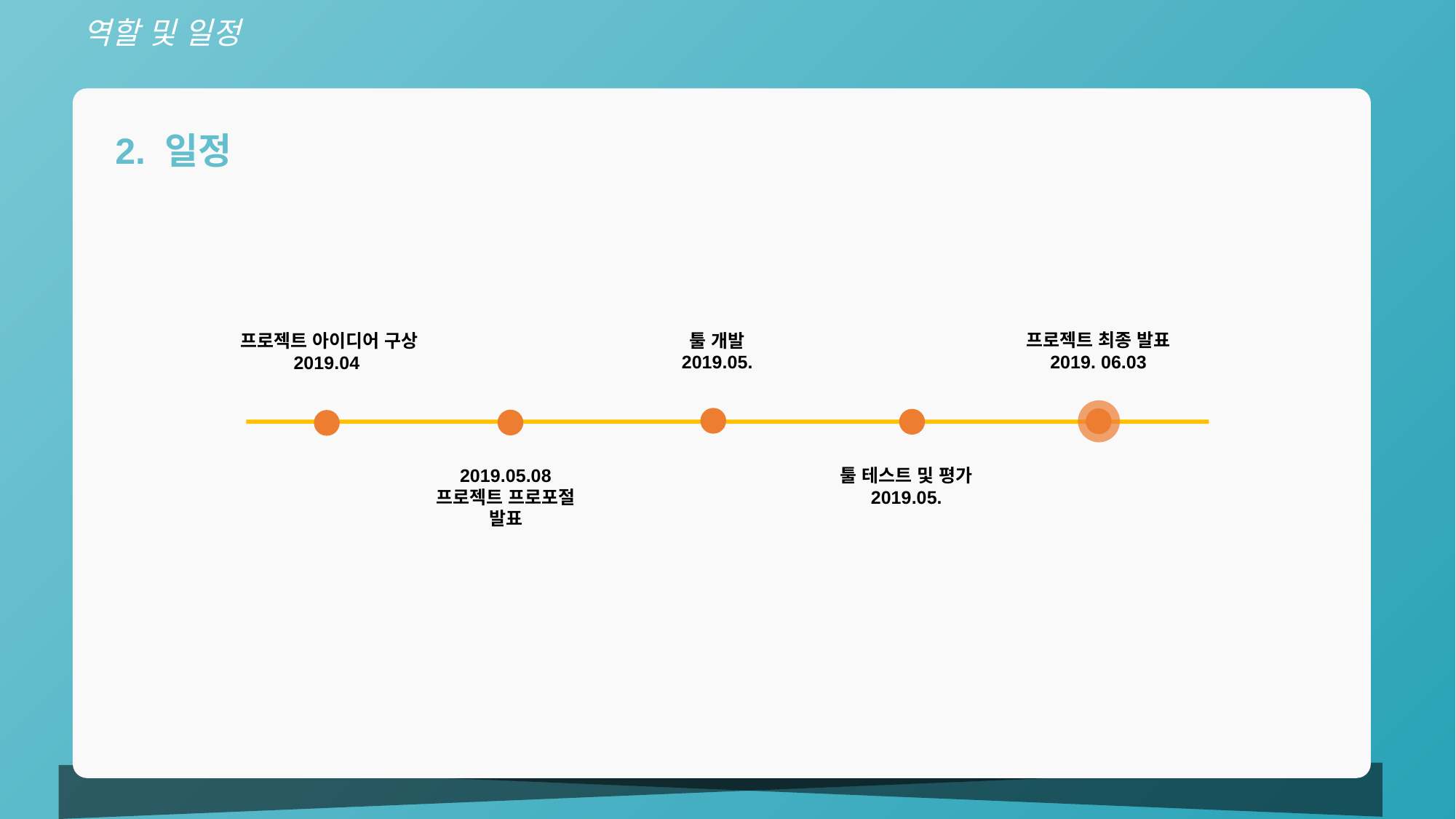

역할 및 일정

2. 일정

프로젝트 최종 발표
2019. 06.03
툴 개발
2019.05.

프로젝트 아이디어 구상
2019.04

2019.05.08
프로젝트 프로포절
발표

툴 테스트 및 평가
2019.05.